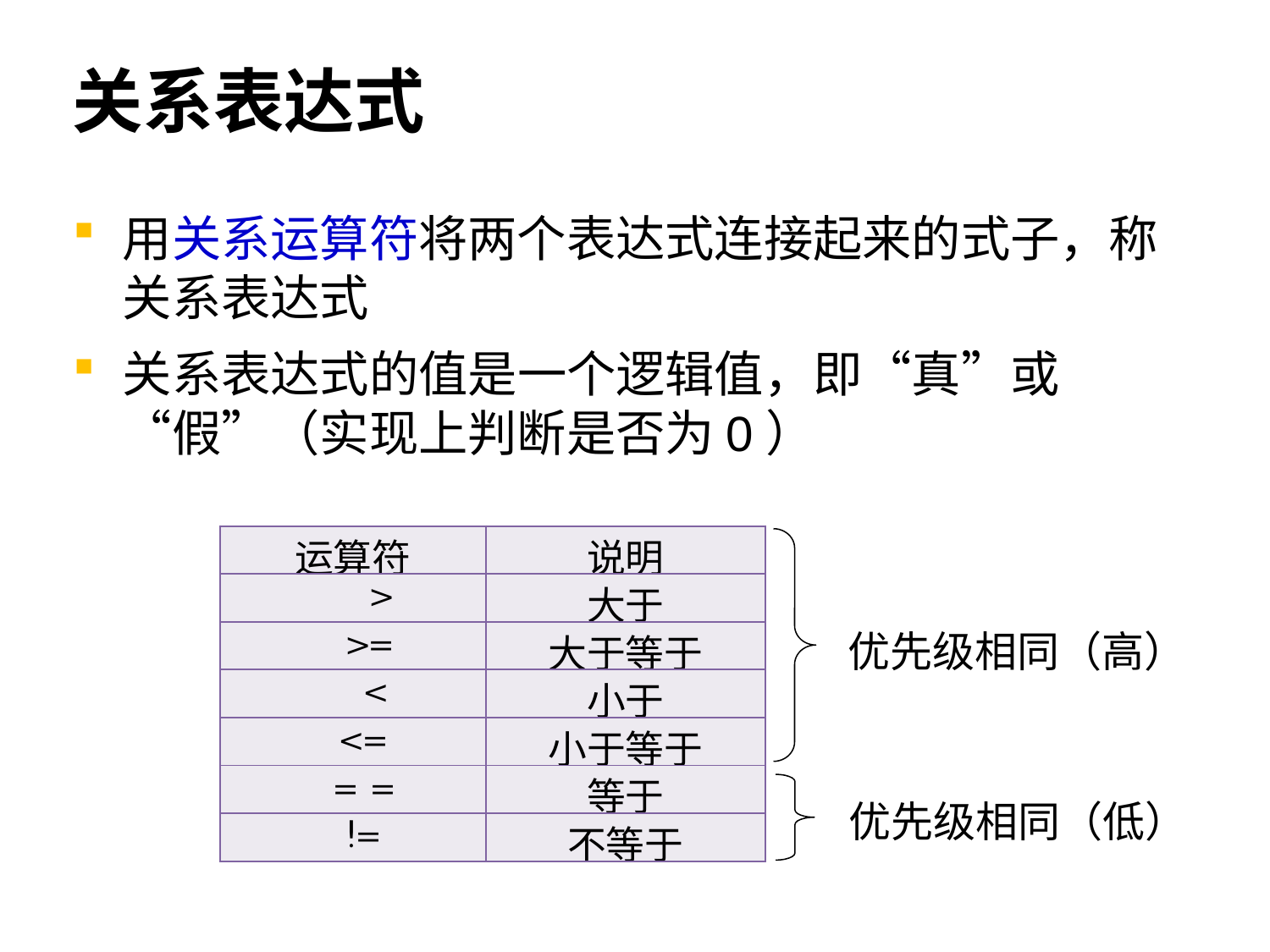

# 关系表达式
用关系运算符将两个表达式连接起来的式子，称关系表达式
关系表达式的值是一个逻辑值，即“真”或“假”（实现上判断是否为0）
| 运算符 | 说明 |
| --- | --- |
| > | 大于 |
| >= | 大于等于 |
| < | 小于 |
| <= | 小于等于 |
| = = | 等于 |
| != | 不等于 |

优先级相同（高）

优先级相同（低）